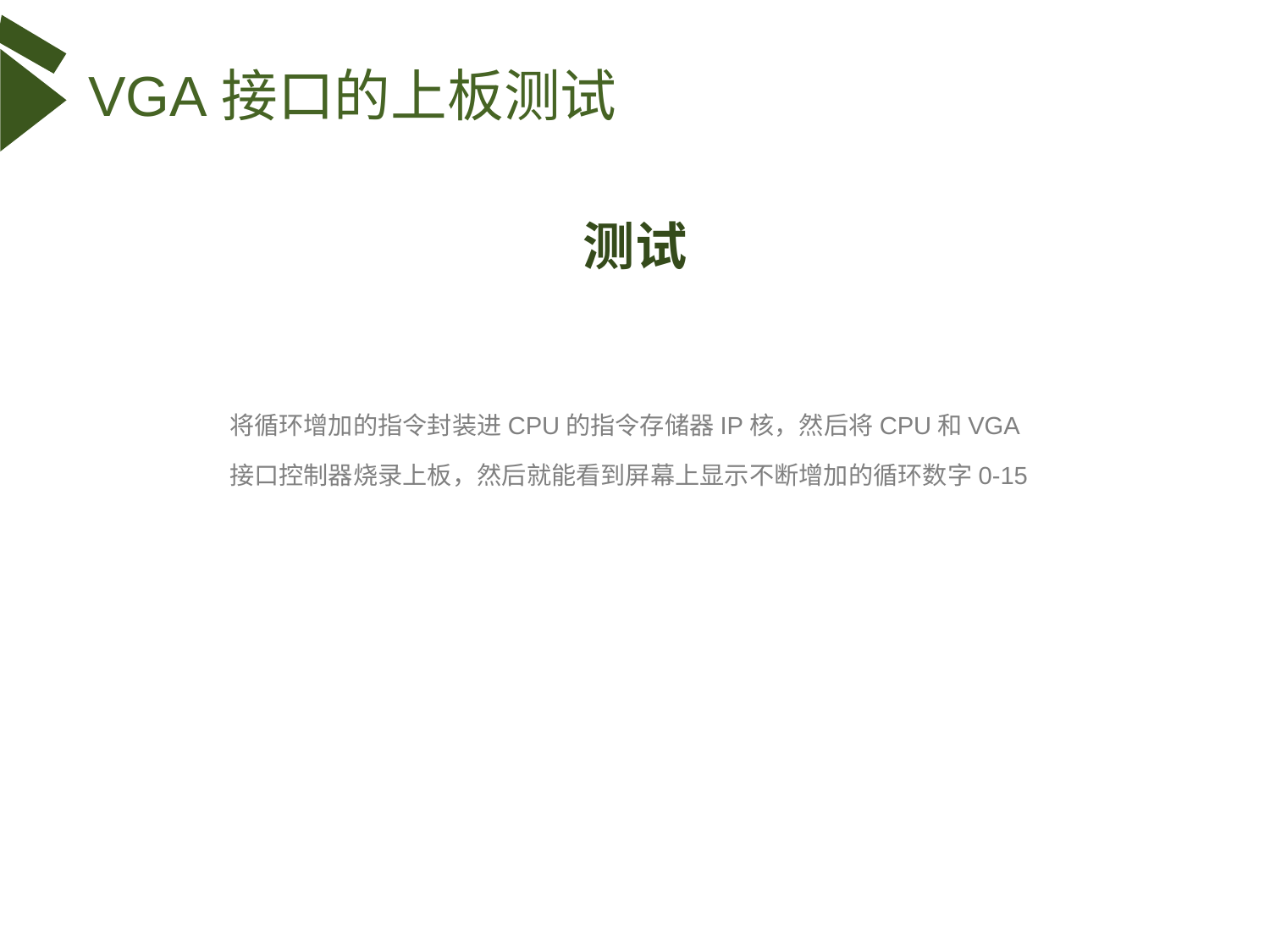

VGA接口的上板测试

测试
将循环增加的指令封装进CPU的指令存储器IP核，然后将CPU和VGA接口控制器烧录上板，然后就能看到屏幕上显示不断增加的循环数字0-15